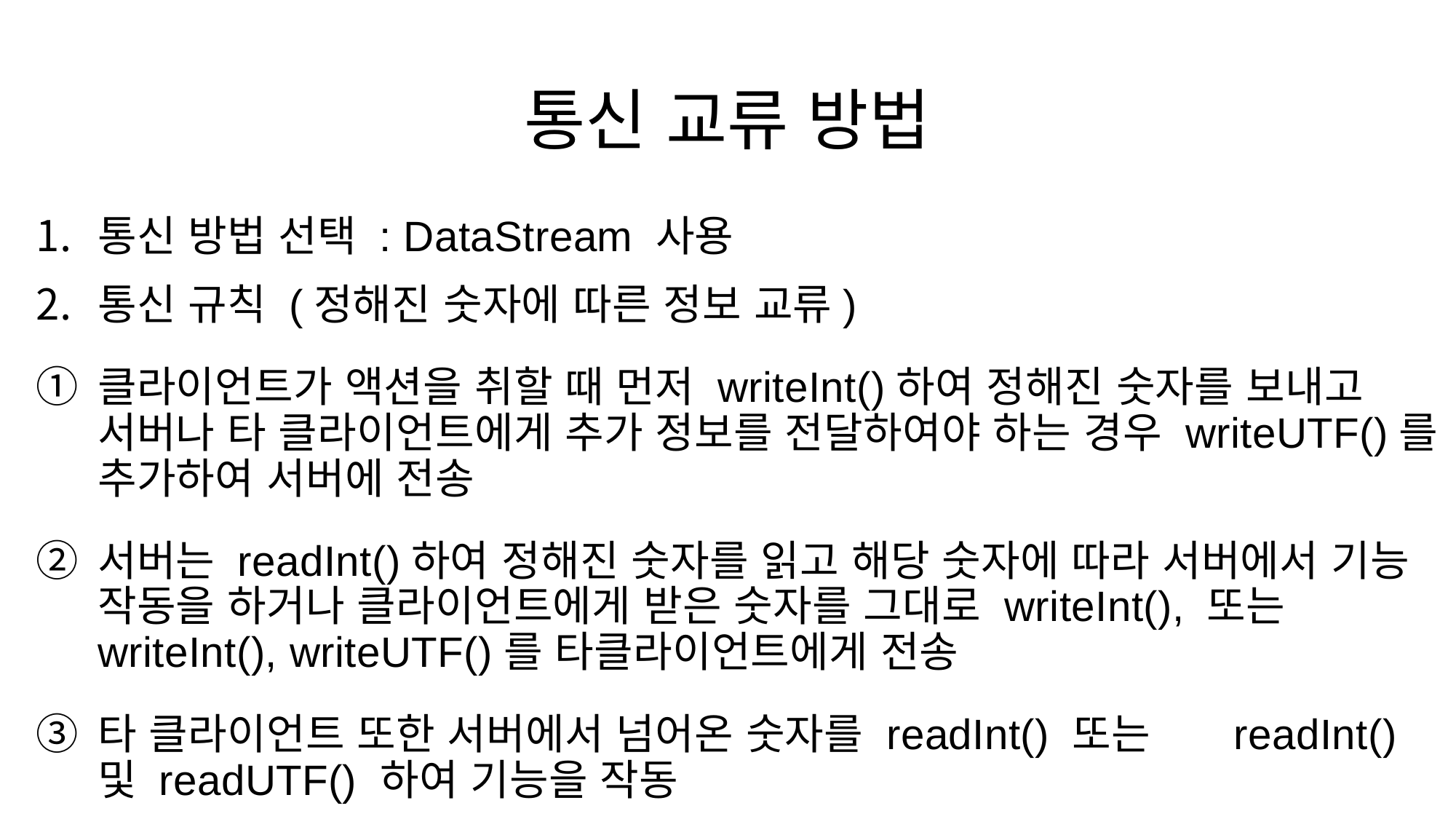

# 통신 교류 방법
통신 방법 선택 : DataStream 사용
통신 규칙 (정해진 숫자에 따른 정보 교류)
클라이언트가 액션을 취할 때 먼저 writeInt()하여 정해진 숫자를 보내고 서버나 타 클라이언트에게 추가 정보를 전달하여야 하는 경우 writeUTF()를 추가하여 서버에 전송
서버는 readInt()하여 정해진 숫자를 읽고 해당 숫자에 따라 서버에서 기능 작동을 하거나 클라이언트에게 받은 숫자를 그대로 writeInt(), 또는 writeInt(), writeUTF()를 타클라이언트에게 전송
타 클라이언트 또한 서버에서 넘어온 숫자를 readInt() 또는      readInt() 및 readUTF() 하여 기능을 작동